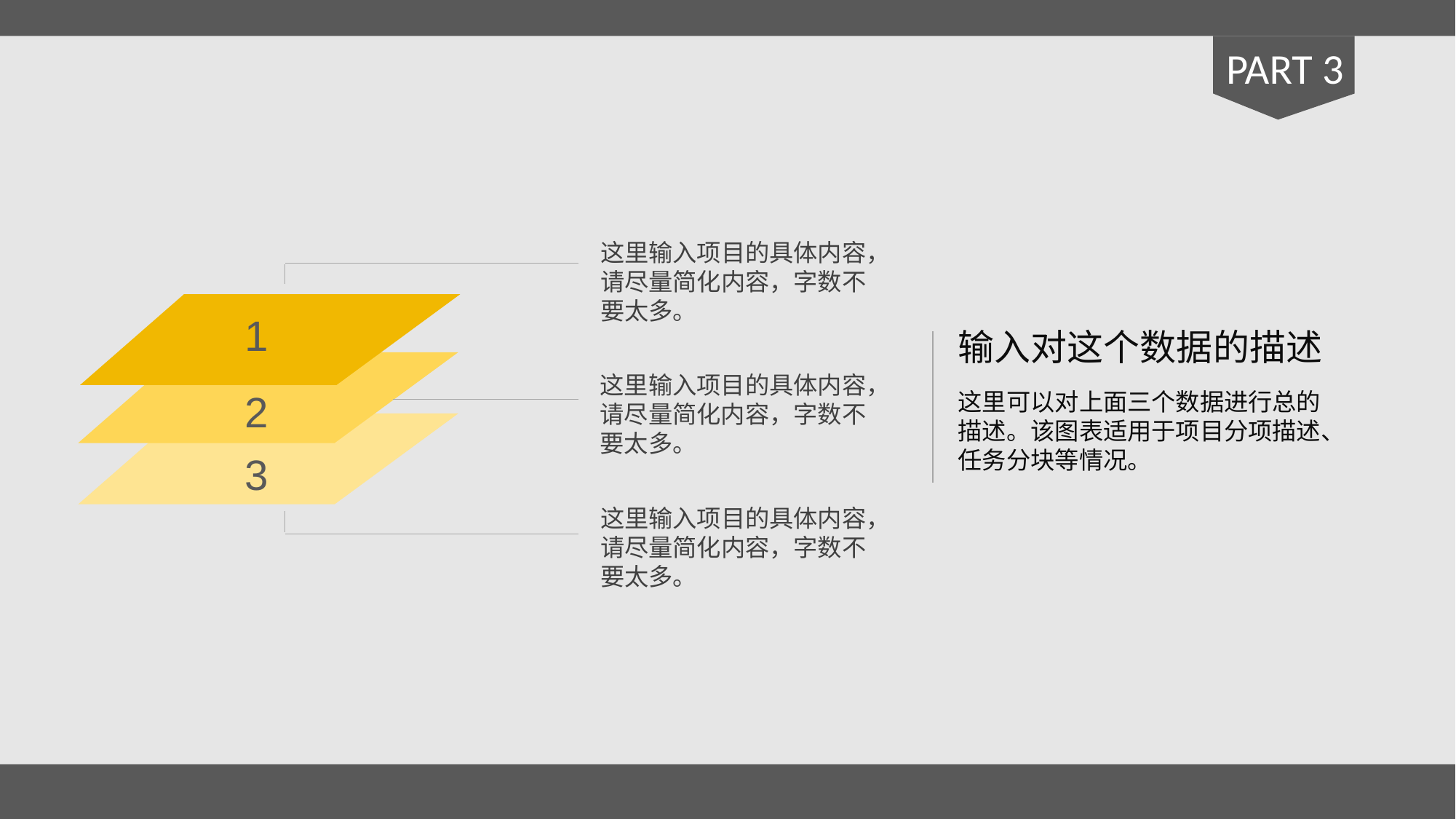

PART 3
这里输入项目的具体内容，请尽量简化内容，字数不要太多。

1
输入对这个数据的描述

这里输入项目的具体内容，请尽量简化内容，字数不要太多。
2
这里可以对上面三个数据进行总的描述。该图表适用于项目分项描述、任务分块等情况。

3
这里输入项目的具体内容，请尽量简化内容，字数不要太多。